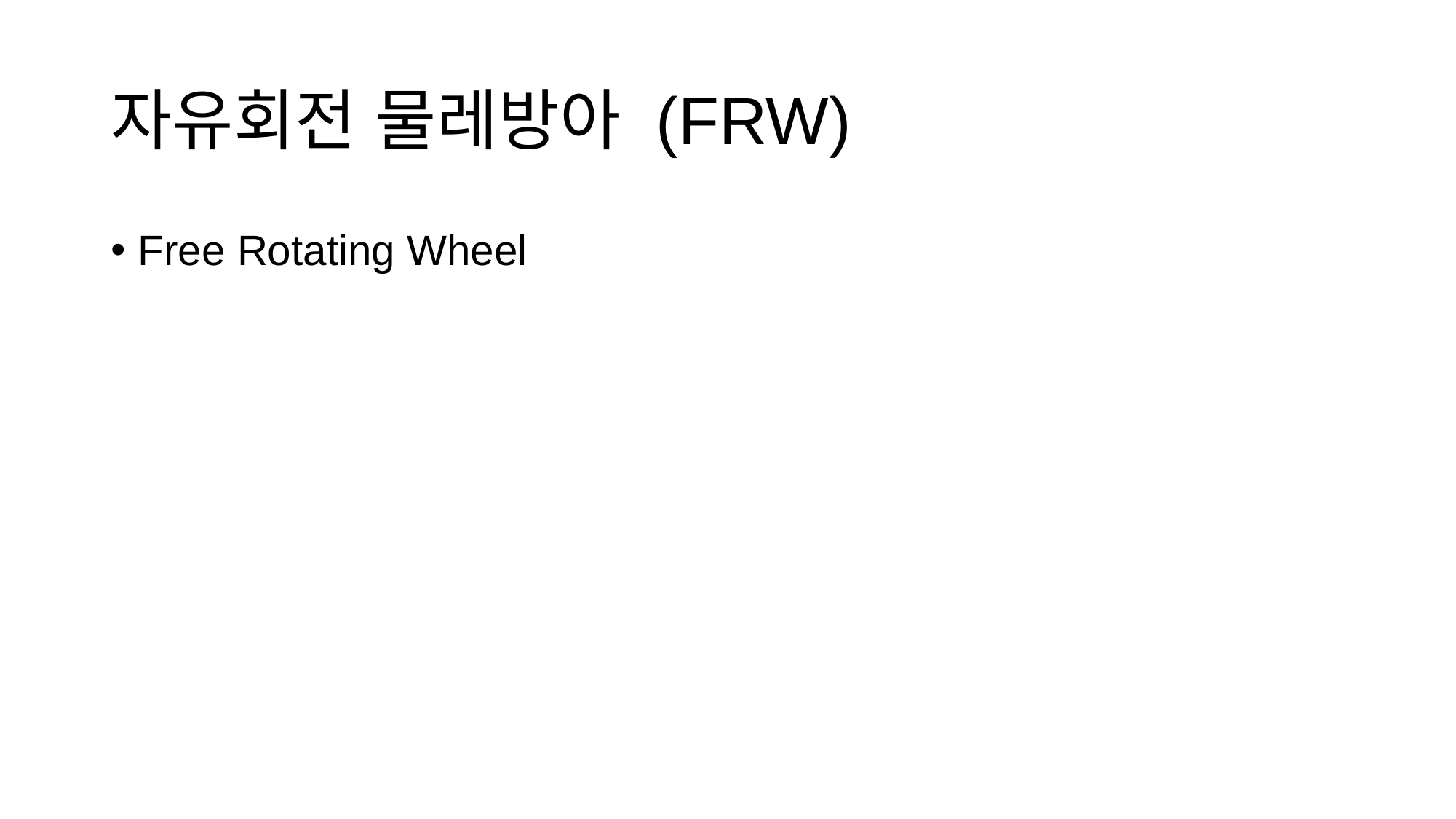

# 자유회전 물레방아 (FRW)
Free Rotating Wheel